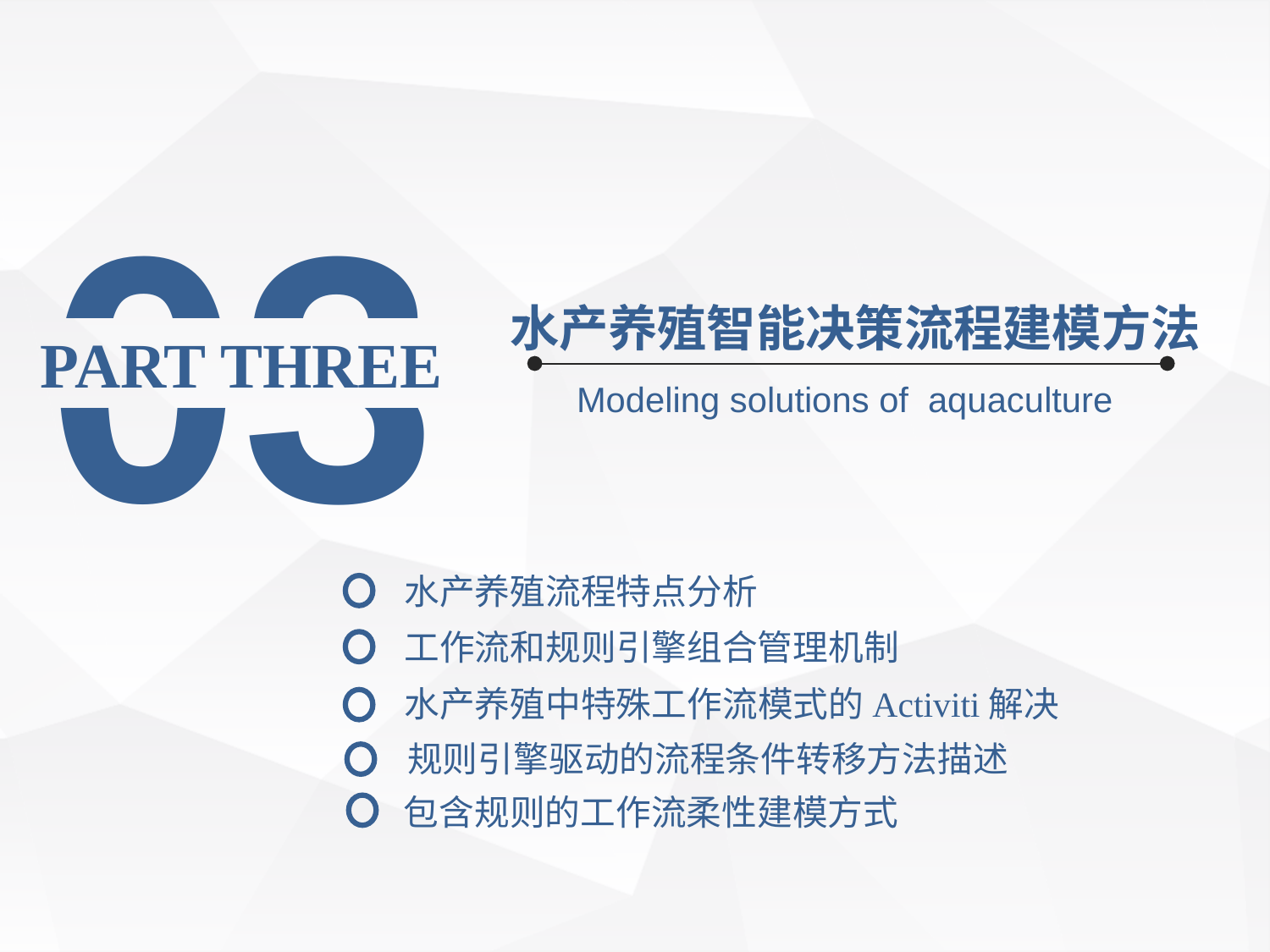

03
水产养殖智能决策流程建模方法
PART THREE

Modeling solutions of  aquaculture
水产养殖流程特点分析

工作流和规则引擎组合管理机制

水产养殖中特殊工作流模式的Activiti解决

规则引擎驱动的流程条件转移方法描述

包含规则的工作流柔性建模方式